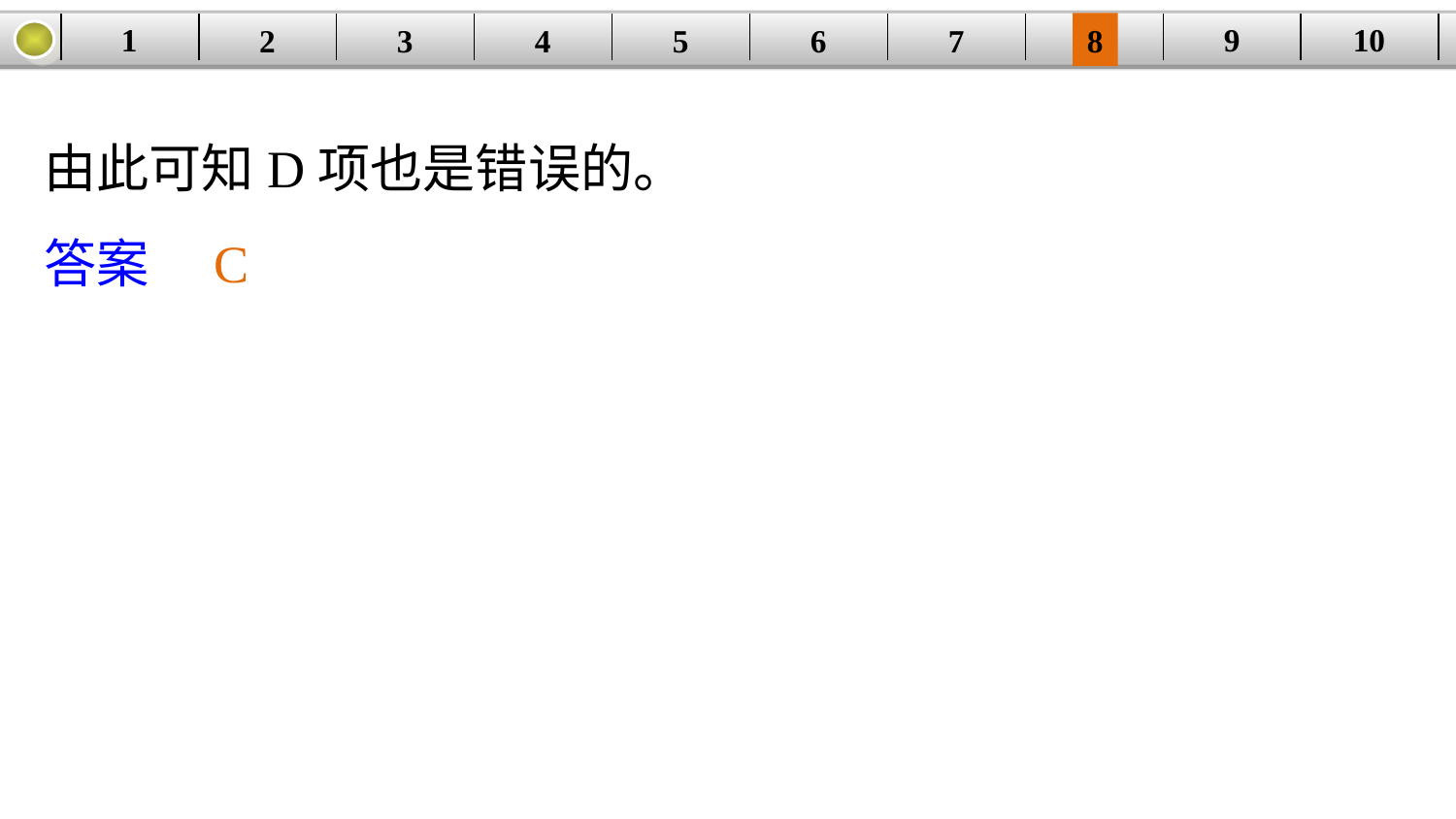

9
10
1
3
4
5
6
8
2
|  |  |  |  |  |  |  |  |  |  |
| --- | --- | --- | --- | --- | --- | --- | --- | --- | --- |
7

由此可知D项也是错误的。
答案　C